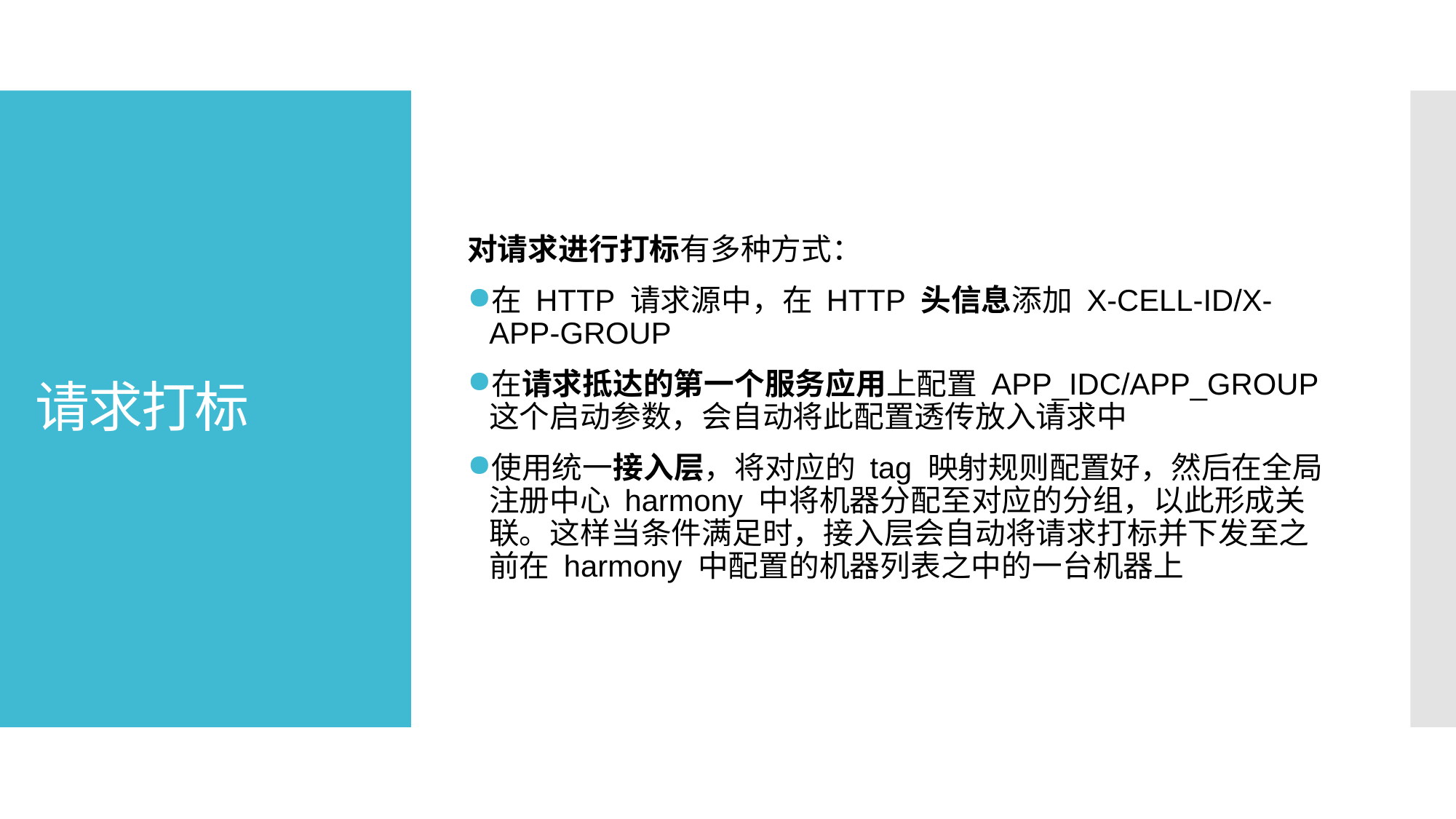

对请求进行打标有多种方式：
在 HTTP 请求源中，在 HTTP 头信息添加 X-CELL-ID/X-APP-GROUP
在请求抵达的第一个服务应用上配置 APP_IDC/APP_GROUP 这个启动参数，会自动将此配置透传放入请求中
使用统一接入层，将对应的 tag 映射规则配置好，然后在全局注册中心 harmony 中将机器分配至对应的分组，以此形成关联。这样当条件满足时，接入层会自动将请求打标并下发至之前在 harmony 中配置的机器列表之中的一台机器上
# 请求打标